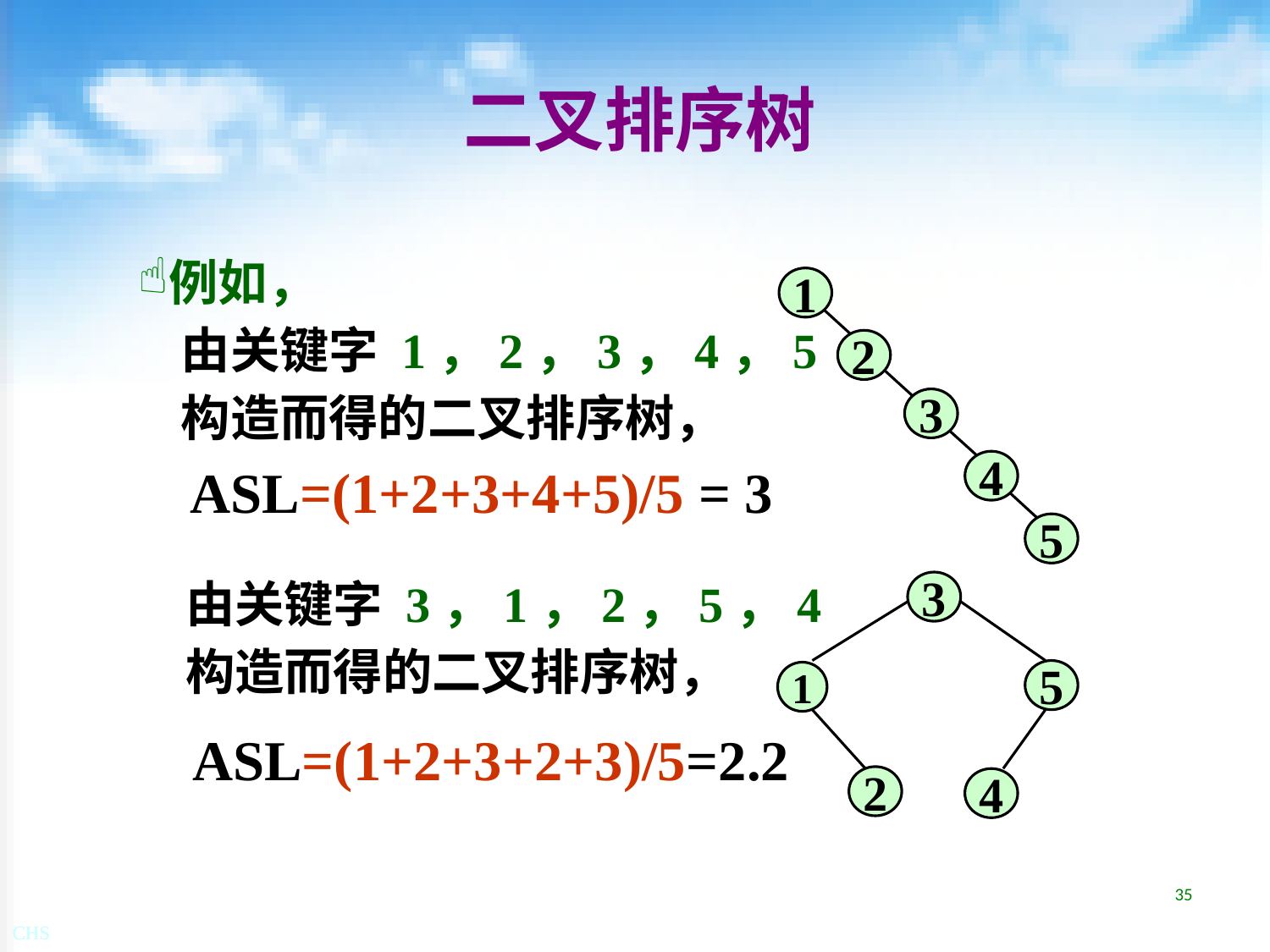

# 二叉排序树
例如，

1

2

3

4

5
由关键字 1，2，3，4，5
构造而得的二叉排序树，
ASL=(1+2+3+4+5)/5 = 3
由关键字 3，1，2，5，4
构造而得的二叉排序树，
3

5
1

2
4
ASL=(1+2+3+2+3)/5=2.2
35